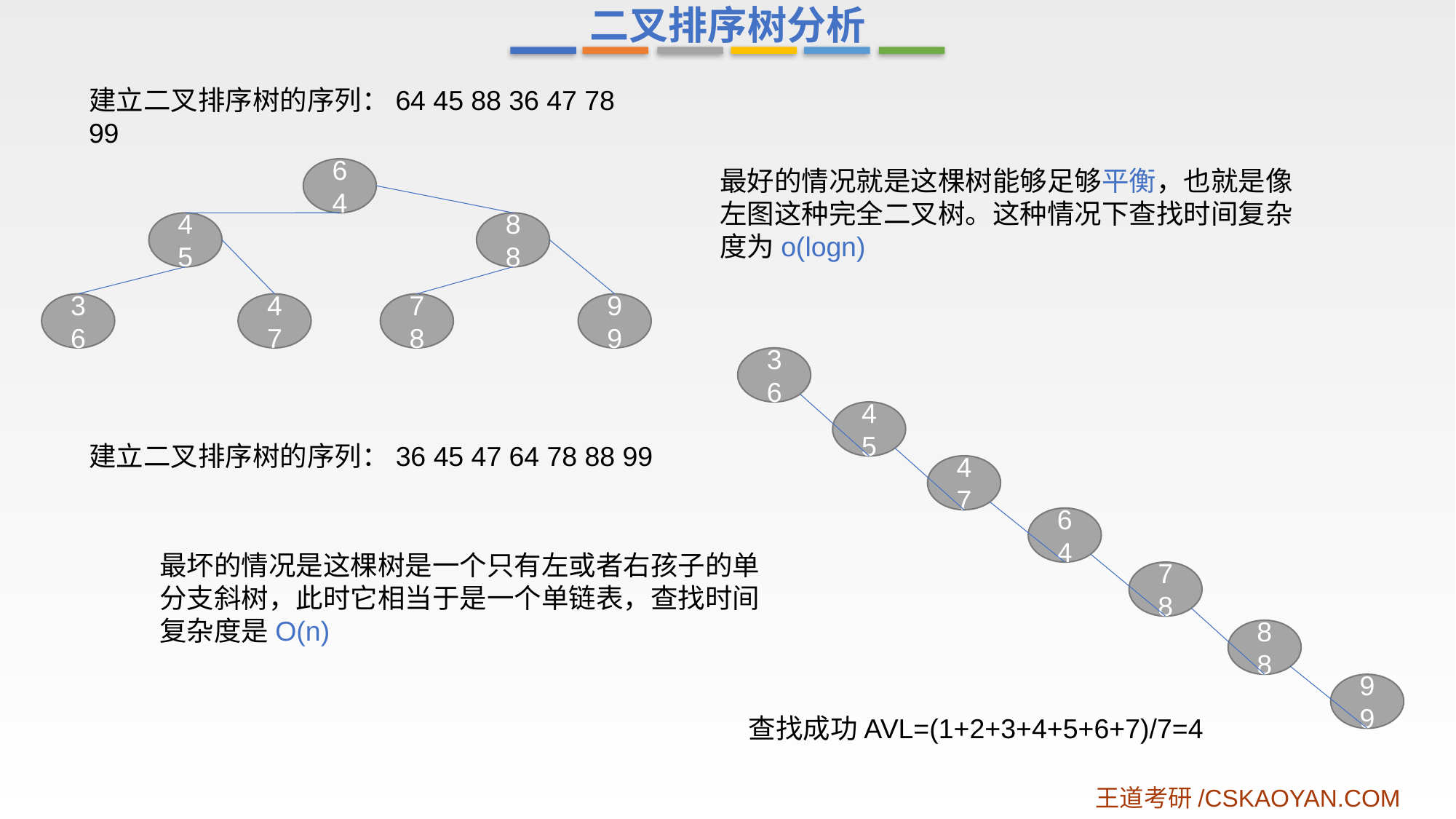

二叉排序树分析

建立二叉排序树的序列：64 45 88 36 47 78 99
64
最好的情况就是这棵树能够足够平衡，也就是像左图这种完全二叉树。这种情况下查找时间复杂度为o(logn)
45
88
36
47
78
99
36
45
建立二叉排序树的序列：36 45 47 64 78 88 99
47
64
最坏的情况是这棵树是一个只有左或者右孩子的单分支斜树，此时它相当于是一个单链表，查找时间复杂度是O(n)
78
88
99
查找成功AVL=(1+2+3+4+5+6+7)/7=4
王道考研/CSKAOYAN.COM